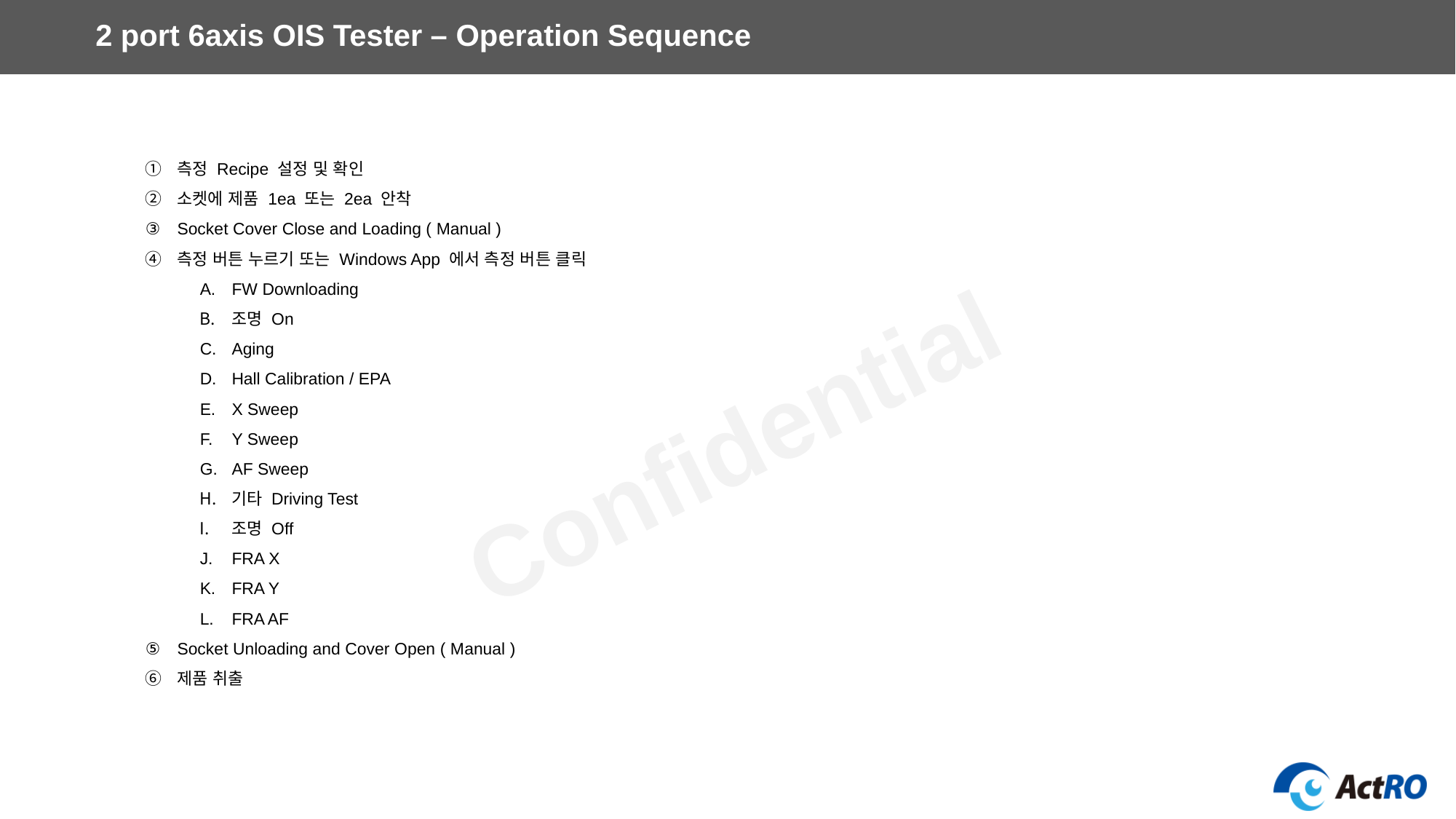

2 port 6axis OIS Tester – Operation Sequence
측정 Recipe 설정 및 확인
소켓에 제품 1ea 또는 2ea 안착
Socket Cover Close and Loading ( Manual )
측정 버튼 누르기 또는 Windows App 에서 측정 버튼 클릭
FW Downloading
조명 On
Aging
Hall Calibration / EPA
X Sweep
Y Sweep
AF Sweep
기타 Driving Test
조명 Off
FRA X
FRA Y
FRA AF
Socket Unloading and Cover Open ( Manual )
제품 취출